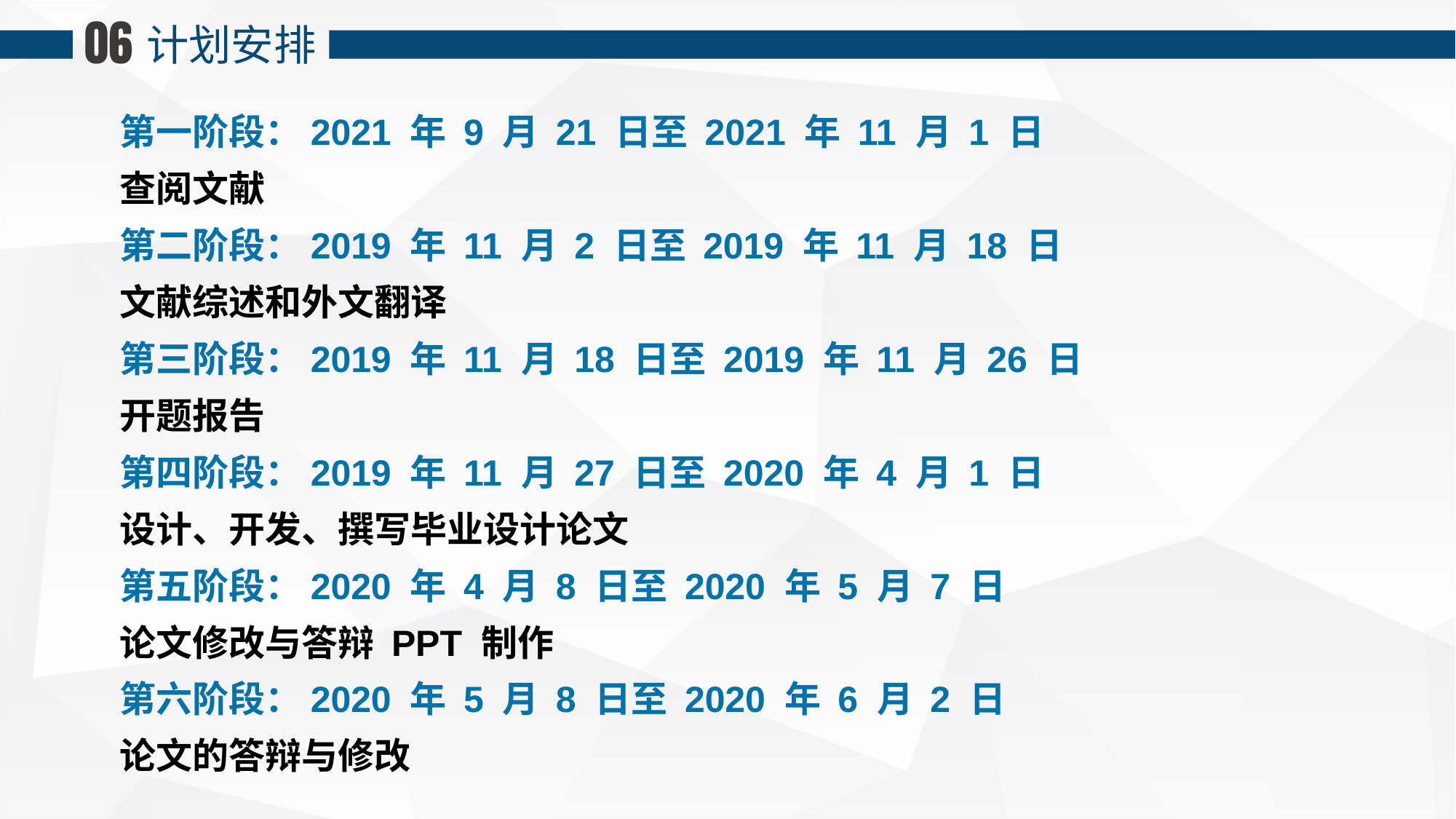

06
计划安排

第一阶段：2021 年 9 月 21 日至 2021 年 11 月 1 日
查阅文献
第二阶段：2019 年 11 月 2 日至 2019 年 11 月 18 日
文献综述和外文翻译
第三阶段：2019 年 11 月 18 日至 2019 年 11 月 26 日
开题报告
第四阶段：2019 年 11 月 27 日至 2020 年 4 月 1 日
设计、开发、撰写毕业设计论文
第五阶段：2020 年 4 月 8 日至 2020 年 5 月 7 日
论文修改与答辩 PPT 制作
第六阶段：2020 年 5 月 8 日至 2020 年 6 月 2 日
论文的答辩与修改